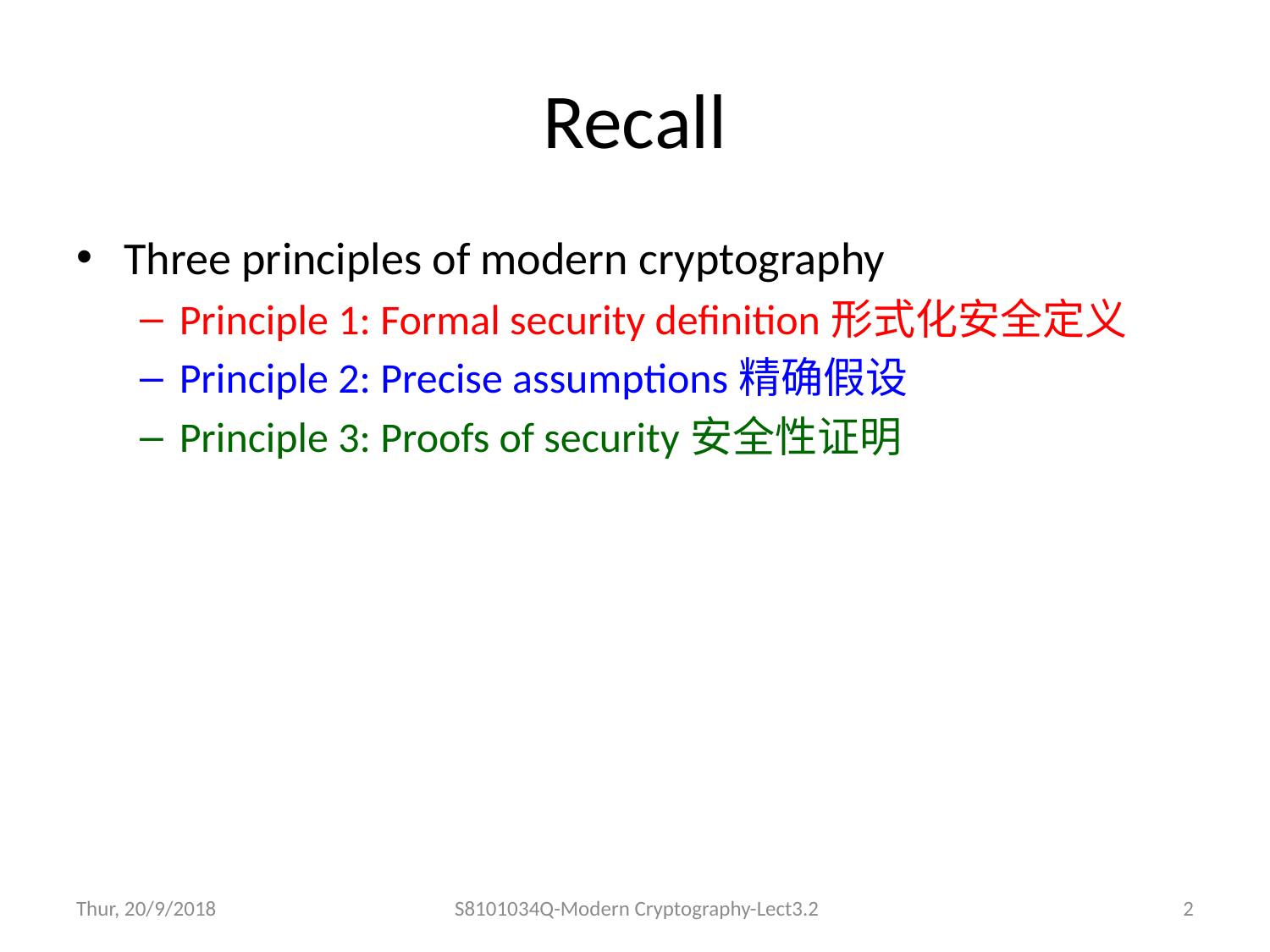

# Recall
Three principles of modern cryptography
Principle 1: Formal security definition形式化安全定义
Principle 2: Precise assumptions精确假设
Principle 3: Proofs of security安全性证明
Thur, 20/9/2018
S8101034Q-Modern Cryptography-Lect3.2
2